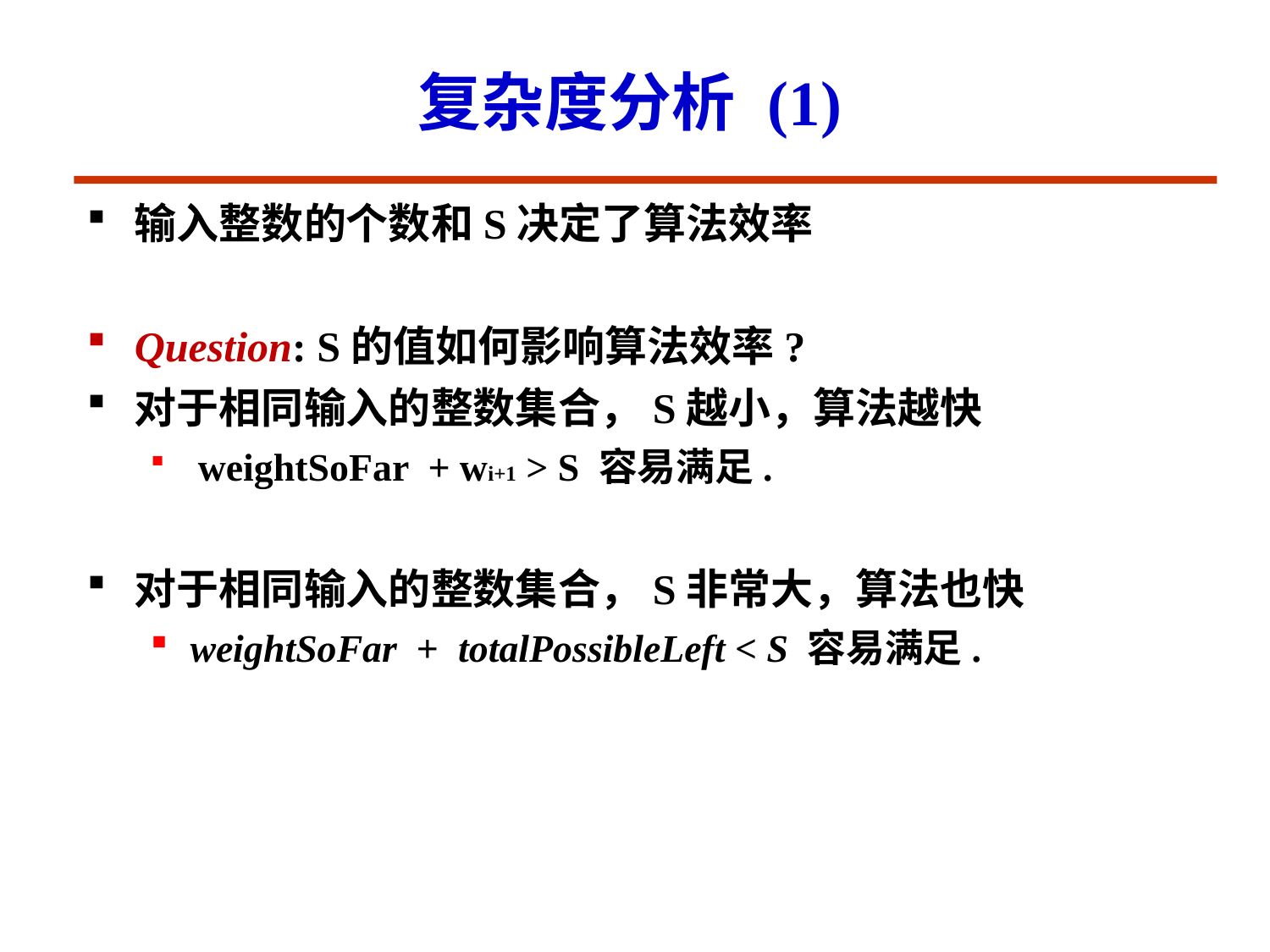

# 复杂度分析 (1)
输入整数的个数和S决定了算法效率

Question: S的值如何影响算法效率?
对于相同输入的整数集合，S越小，算法越快
 weightSoFar  + wi+1 > S 容易满足.

对于相同输入的整数集合，S非常大，算法也快
weightSoFar  +  totalPossibleLeft < S 容易满足.